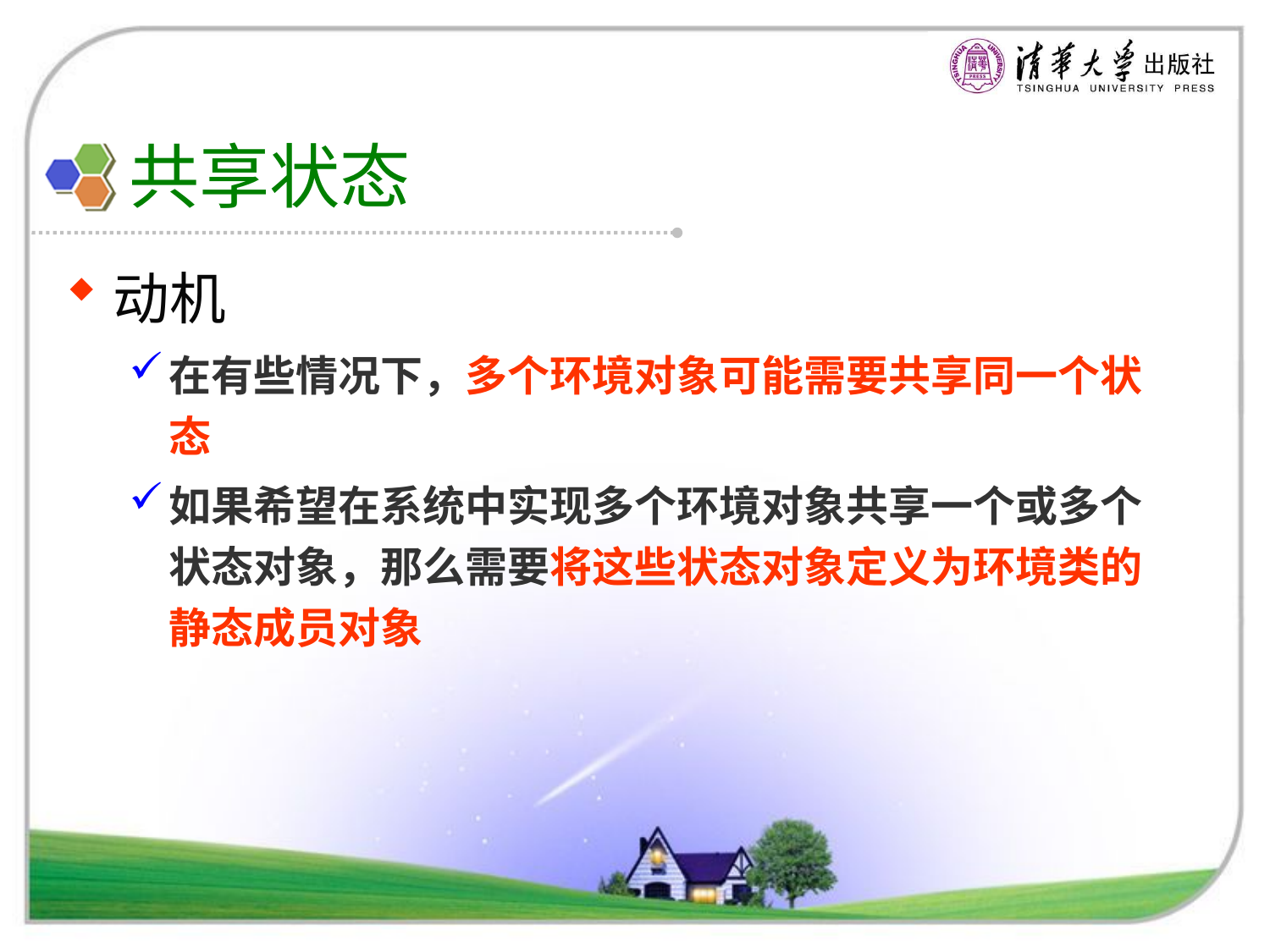

# 共享状态
动机
在有些情况下，多个环境对象可能需要共享同一个状态
如果希望在系统中实现多个环境对象共享一个或多个状态对象，那么需要将这些状态对象定义为环境类的静态成员对象